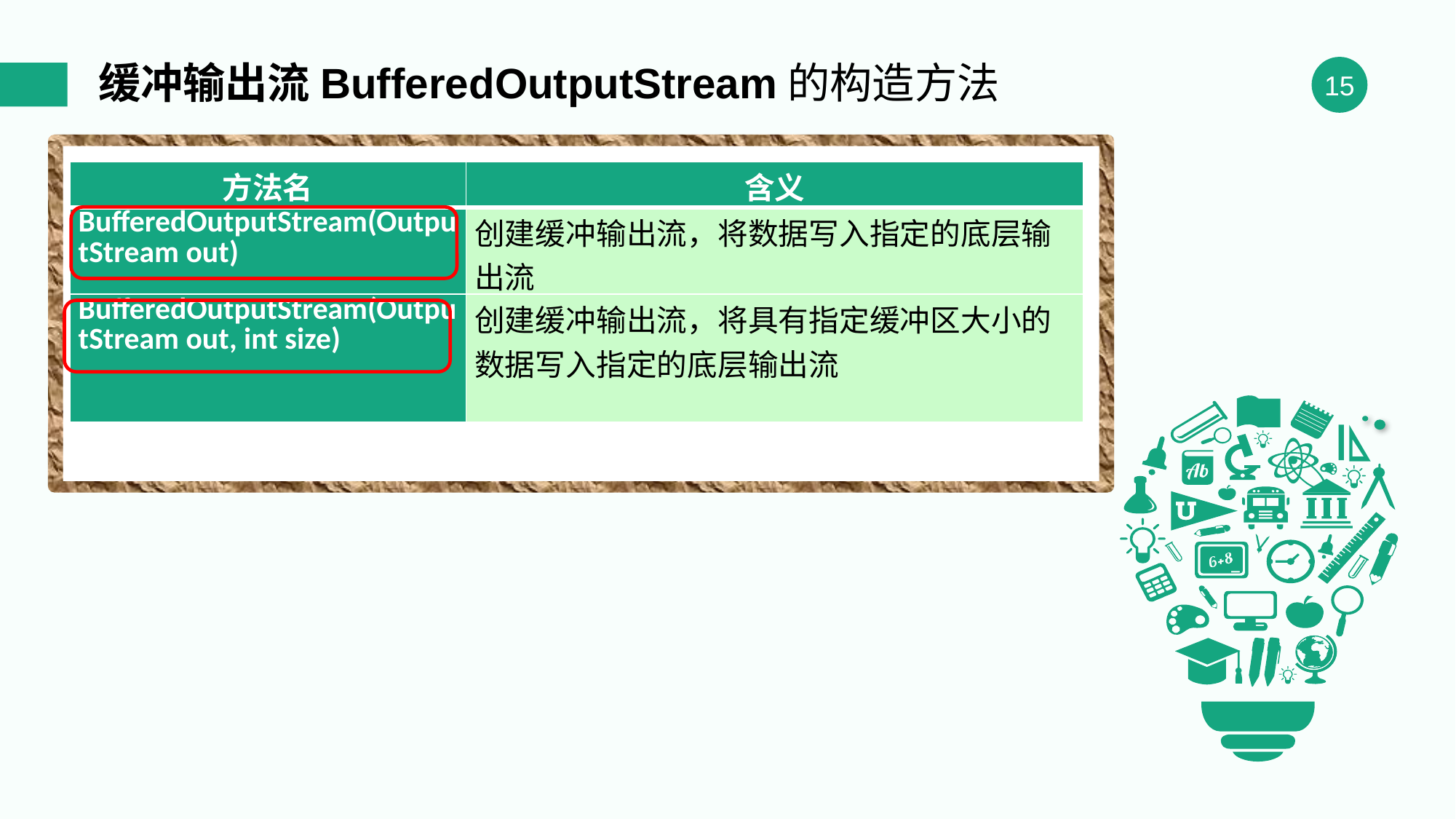

缓冲输出流BufferedOutputStream的构造方法

| 方法名 | 含义 |
| --- | --- |
| BufferedOutputStream(OutputStream out) | 创建缓冲输出流，将数据写入指定的底层输出流 |
| BufferedOutputStream(OutputStream out, int size) | 创建缓冲输出流，将具有指定缓冲区大小的数据写入指定的底层输出流 |

概念